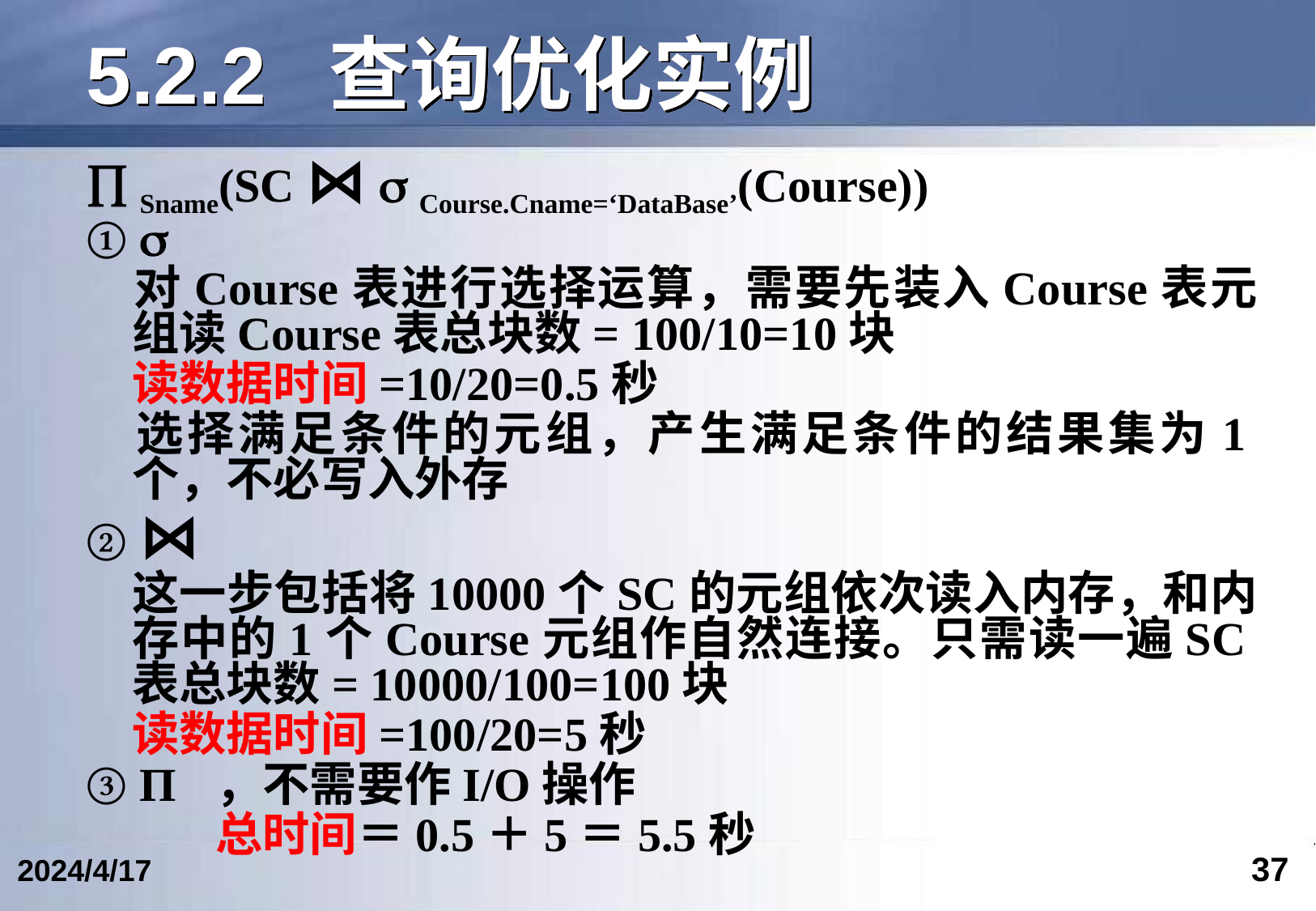

# 5.2.2	查询优化实例
∏ Sname(SC ⋈ σ Course.Cname=‘DataBase’(Course))
① σ
	对Course表进行选择运算，需要先装入Course表元组读Course表总块数= 100/10=10块
	读数据时间=10/20=0.5秒
	选择满足条件的元组，产生满足条件的结果集为1个，不必写入外存
② ⋈
	这一步包括将10000个SC的元组依次读入内存，和内存中的1个Course元组作自然连接。只需读一遍SC表总块数= 10000/100=100块
	读数据时间=100/20=5秒
③ П ，不需要作I/O操作
           总时间＝0.5＋5＝5.5秒
37
2024/4/17